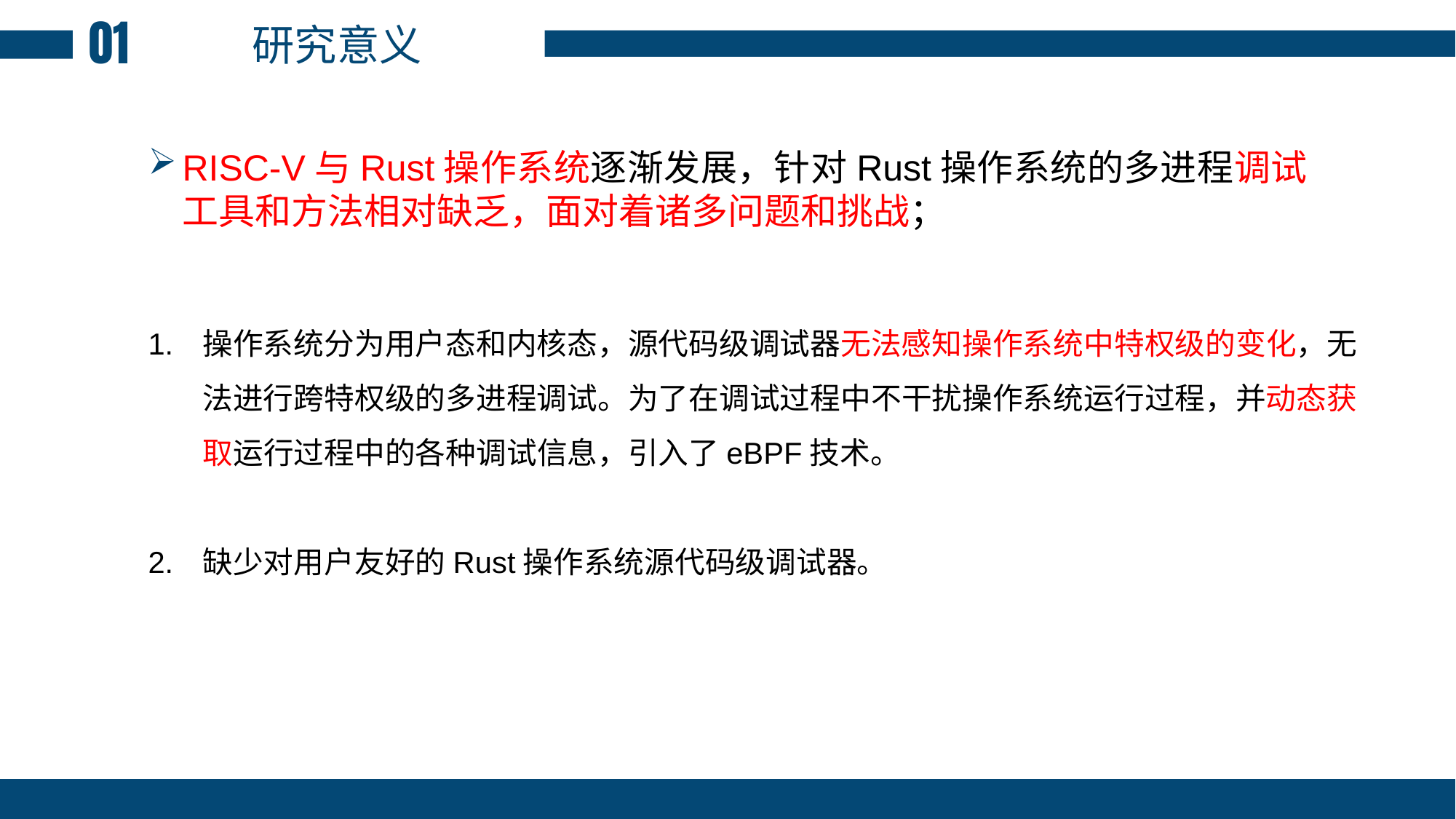

01
研究意义

RISC-V与Rust操作系统逐渐发展，针对Rust操作系统的多进程调试工具和方法相对缺乏，面对着诸多问题和挑战；
操作系统分为用户态和内核态，源代码级调试器无法感知操作系统中特权级的变化，无法进行跨特权级的多进程调试。为了在调试过程中不干扰操作系统运行过程，并动态获取运行过程中的各种调试信息，引入了eBPF技术。

缺少对用户友好的Rust操作系统源代码级调试器。

4
LOGO